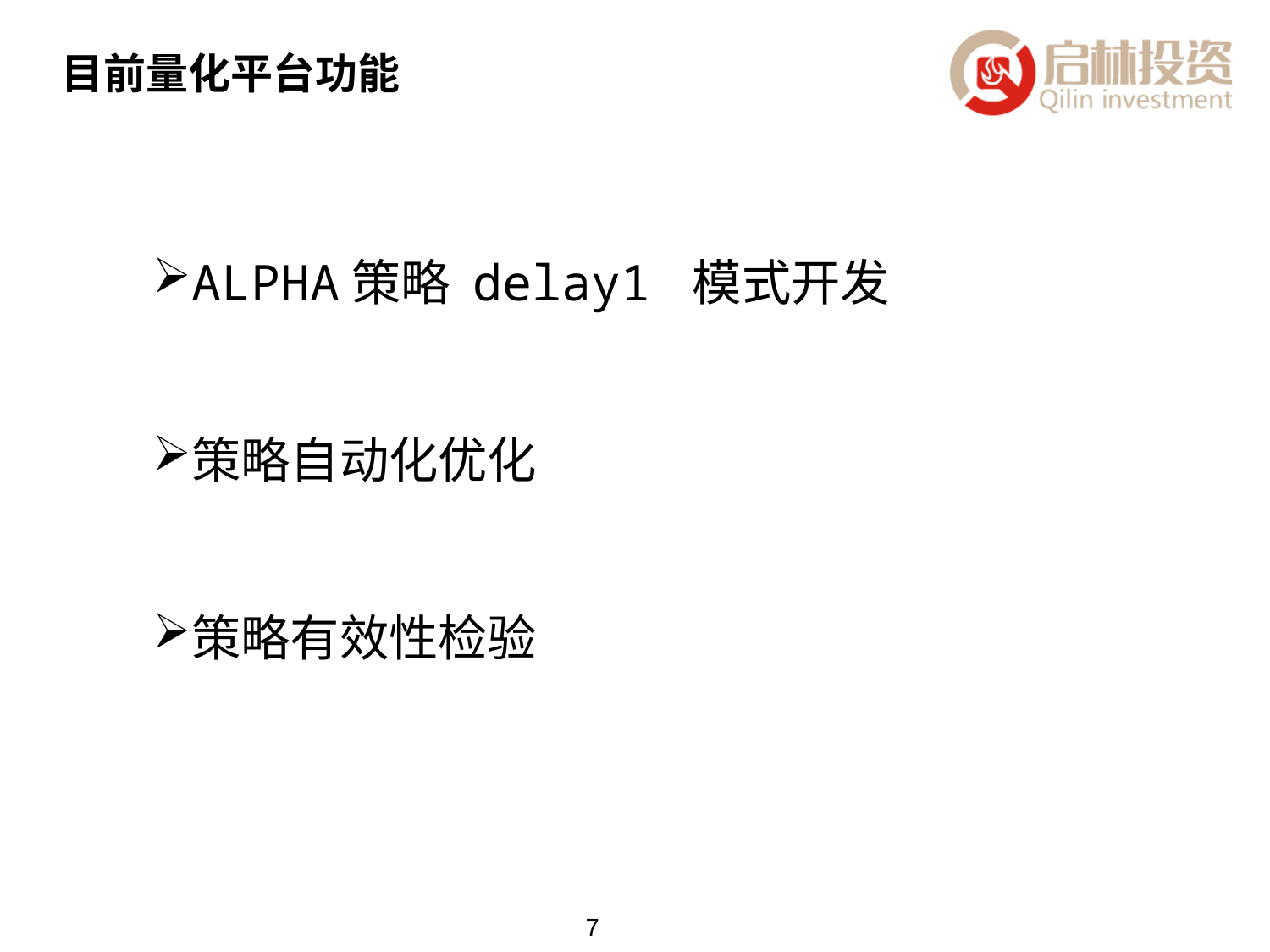

# 目前量化平台功能

ALPHA策略 delay1 模式开发

策略自动化优化

策略有效性检验